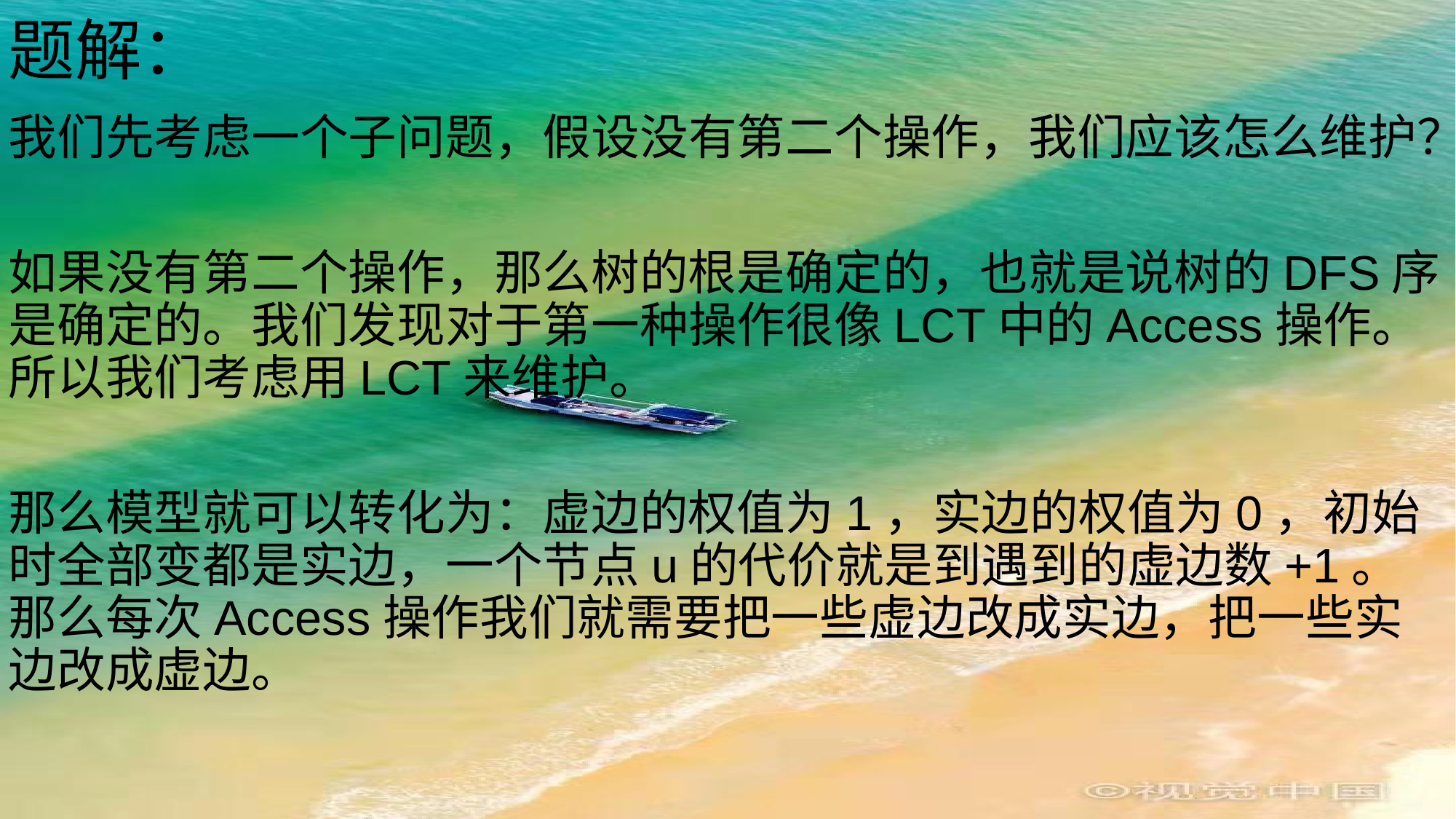

# 题解：
我们先考虑一个子问题，假设没有第二个操作，我们应该怎么维护？

如果没有第二个操作，那么树的根是确定的，也就是说树的DFS序是确定的。我们发现对于第一种操作很像LCT中的Access操作。所以我们考虑用LCT来维护。

那么模型就可以转化为：虚边的权值为1，实边的权值为0，初始时全部变都是实边，一个节点u的代价就是到遇到的虚边数+1。那么每次Access操作我们就需要把一些虚边改成实边，把一些实边改成虚边。